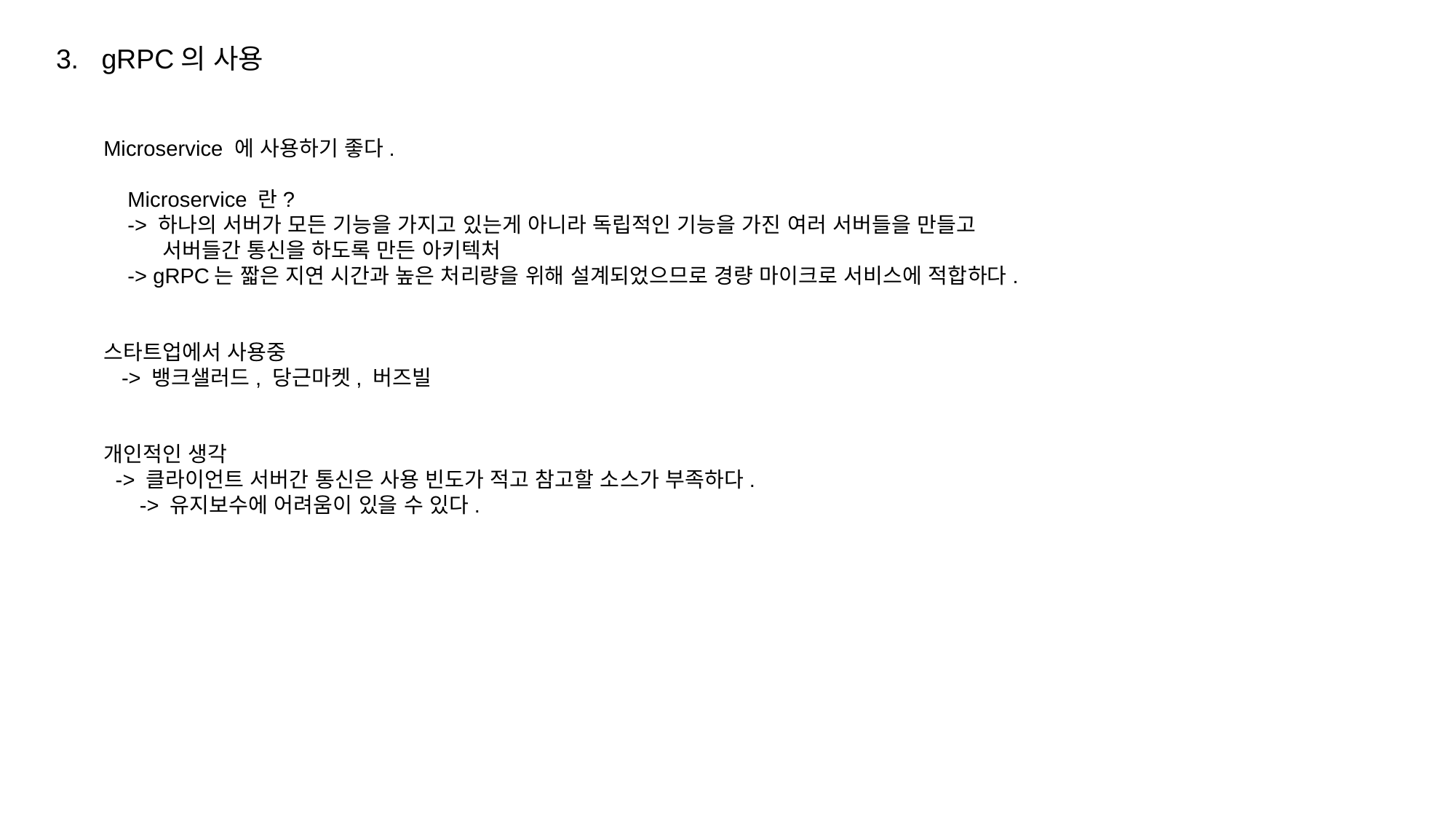

3.   gRPC의 사용
Microservice 에 사용하기 좋다.

    Microservice 란?
    -> 하나의 서버가 모든 기능을 가지고 있는게 아니라 독립적인 기능을 가진 여러 서버들을 만들고
         서버들간 통신을 하도록 만든 아키텍처
    -> gRPC는 짧은 지연 시간과 높은 처리량을 위해 설계되었으므로 경량 마이크로 서비스에 적합하다.

스타트업에서 사용중
   -> 뱅크샐러드, 당근마켓, 버즈빌

개인적인 생각
  -> 클라이언트 서버간 통신은 사용 빈도가 적고 참고할 소스가 부족하다.
      -> 유지보수에 어려움이 있을 수 있다.